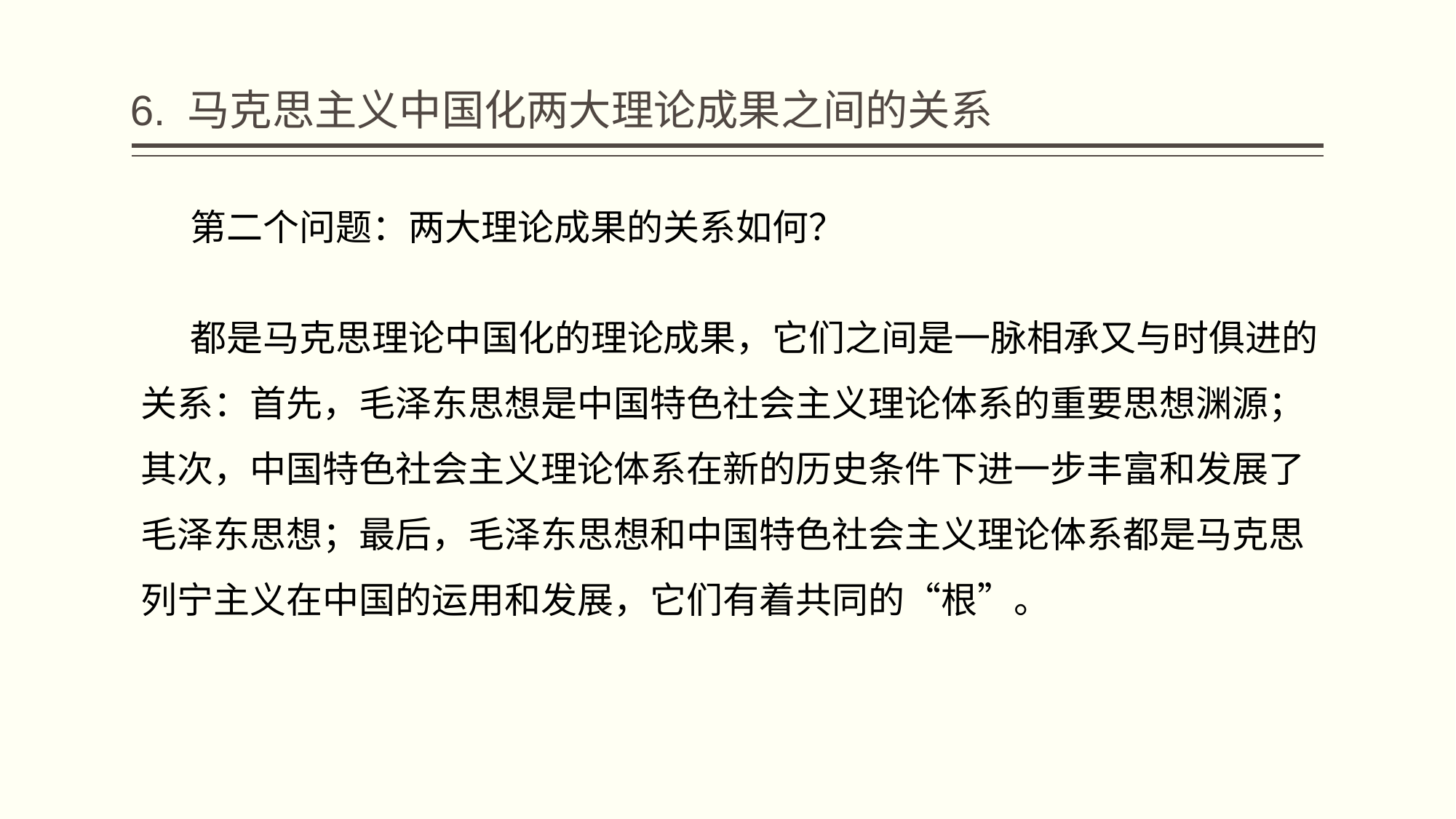

# 6. 马克思主义中国化两大理论成果之间的关系
     第二个问题：两大理论成果的关系如何？
     都是马克思理论中国化的理论成果，它们之间是一脉相承又与时俱进的关系：首先，毛泽东思想是中国特色社会主义理论体系的重要思想渊源；其次，中国特色社会主义理论体系在新的历史条件下进一步丰富和发展了毛泽东思想；最后，毛泽东思想和中国特色社会主义理论体系都是马克思列宁主义在中国的运用和发展，它们有着共同的“根”。